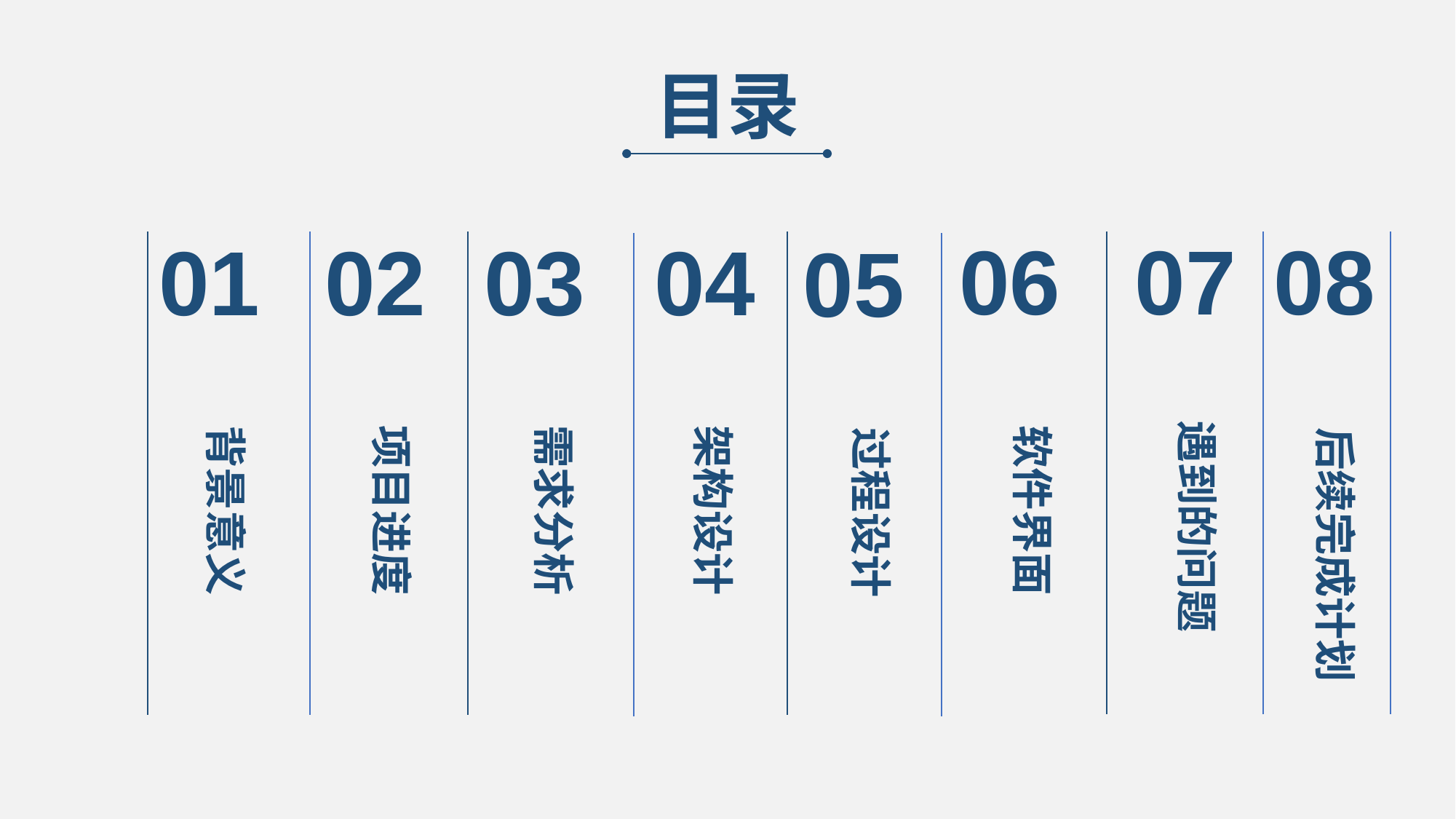

目录
06
07
08
01
02
03
04
05
遇到的问题
背景意义
项目进度
需求分析
架构设计
软件界面
过程设计
后续完成计划